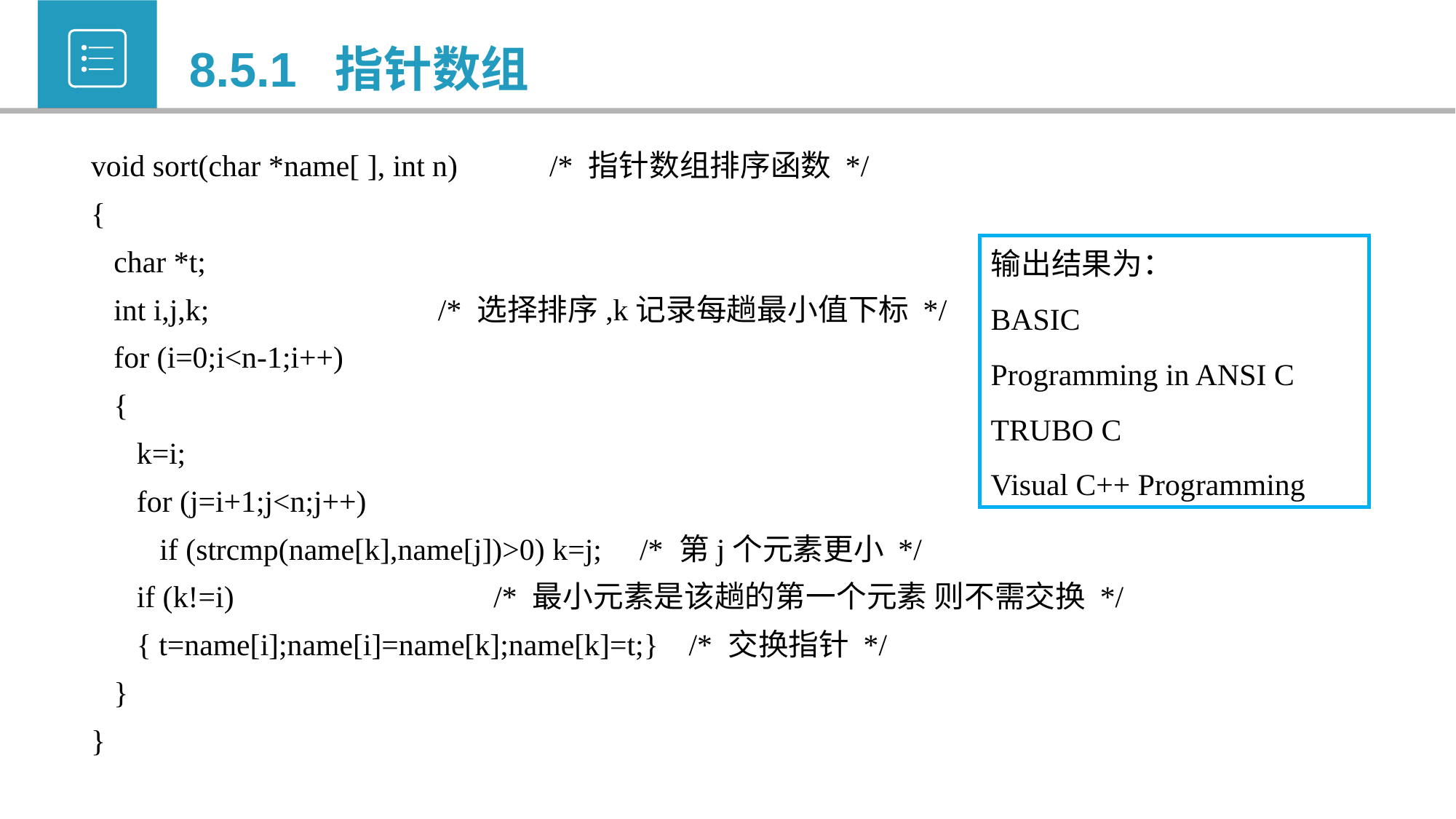

8.5.1  指针数组
void sort(char *name[ ], int n)            /* 指针数组排序函数 */
{
   char *t;
   int i,j,k;                              /* 选择排序,k记录每趟最小值下标 */
   for (i=0;i<n-1;i++)
   {
      k=i;
      for (j=i+1;j<n;j++)
         if (strcmp(name[k],name[j])>0) k=j;     /* 第j个元素更小 */
      if (k!=i)                                  /* 最小元素是该趟的第一个元素 则不需交换 */
      { t=name[i];name[i]=name[k];name[k]=t;}    /* 交换指针 */
   }
}
输出结果为：
BASIC
Programming in ANSI C
TRUBO C
Visual C++ Programming